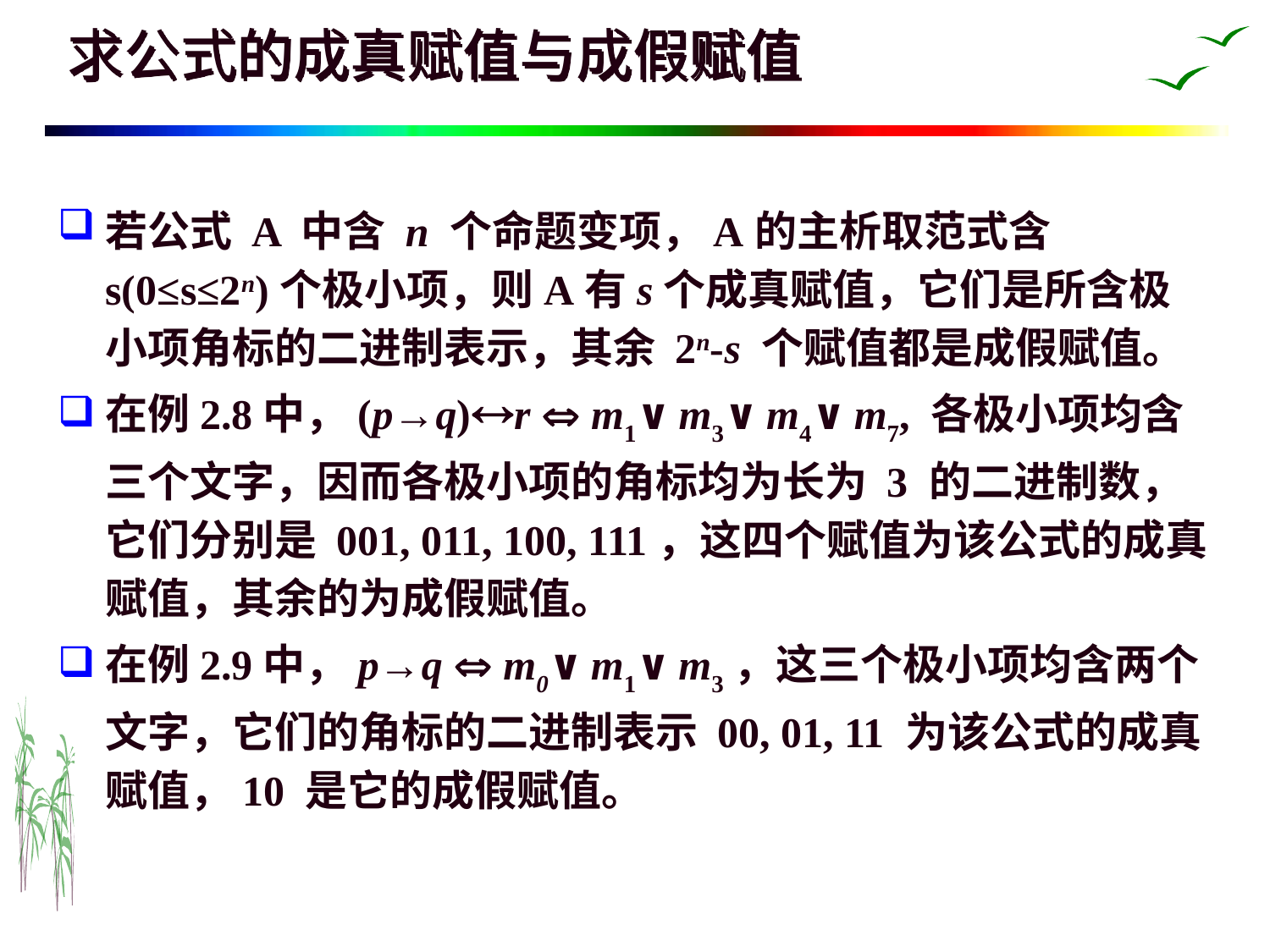

# 求公式的成真赋值与成假赋值
若公式 A 中含 n 个命题变项，A的主析取范式含s(0≤s≤2n)个极小项，则A有s个成真赋值，它们是所含极小项角标的二进制表示，其余 2n-s 个赋值都是成假赋值。
在例2.8中，(p→q)↔r ⇔ m1∨m3∨m4∨m7, 各极小项均含三个文字，因而各极小项的角标均为长为 3 的二进制数，它们分别是 001, 011, 100, 111，这四个赋值为该公式的成真赋值，其余的为成假赋值。
在例2.9中，p→q ⇔ m0∨m1∨m3，这三个极小项均含两个文字，它们的角标的二进制表示 00, 01, 11 为该公式的成真赋值，10 是它的成假赋值。